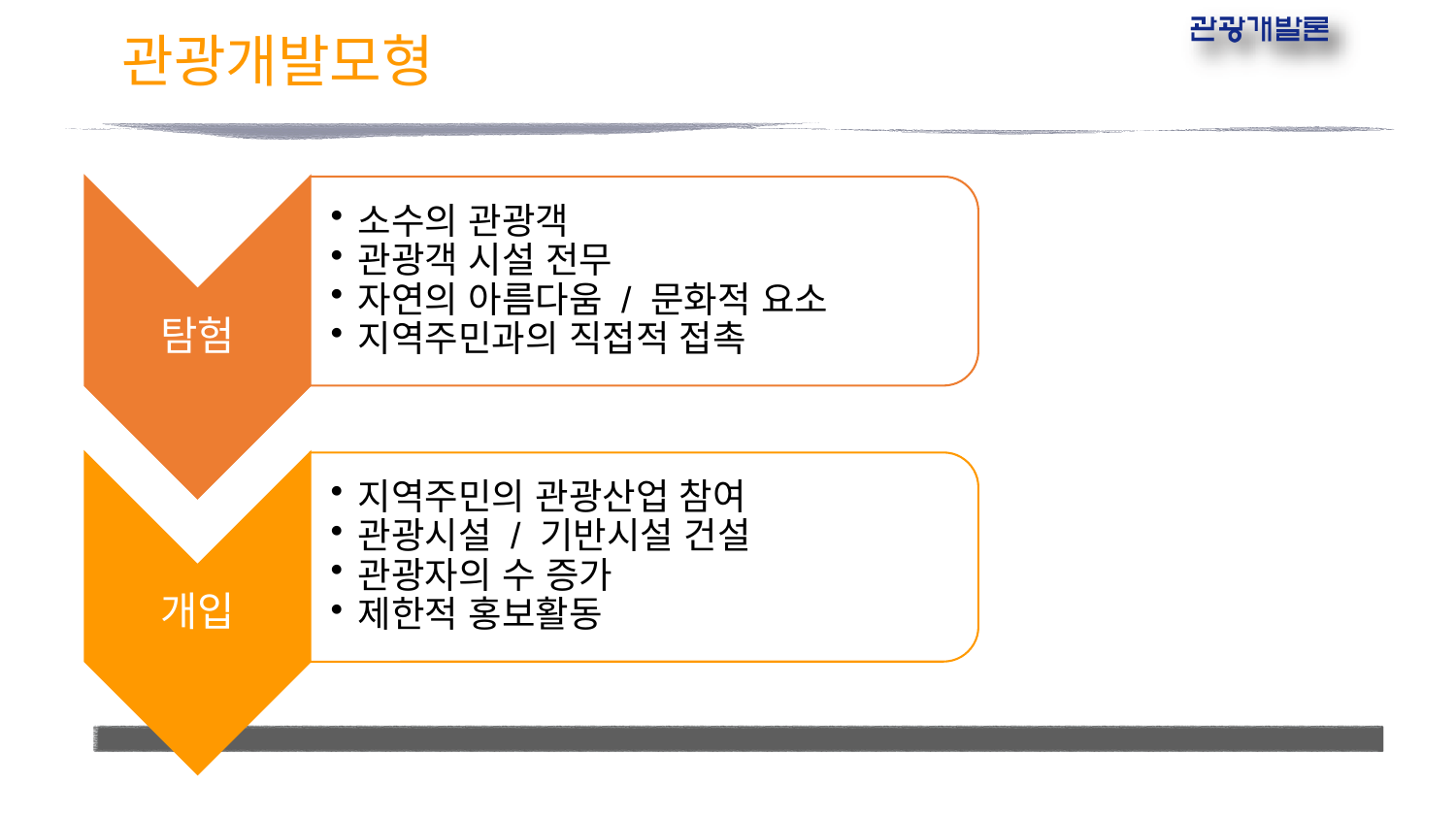

# 관광개발모형
탐험
소수의 관광객
관광객 시설 전무
자연의 아름다움 / 문화적 요소
지역주민과의 직접적 접촉
개입
지역주민의 관광산업 참여
관광시설 / 기반시설 건설
관광자의 수 증가
제한적 홍보활동